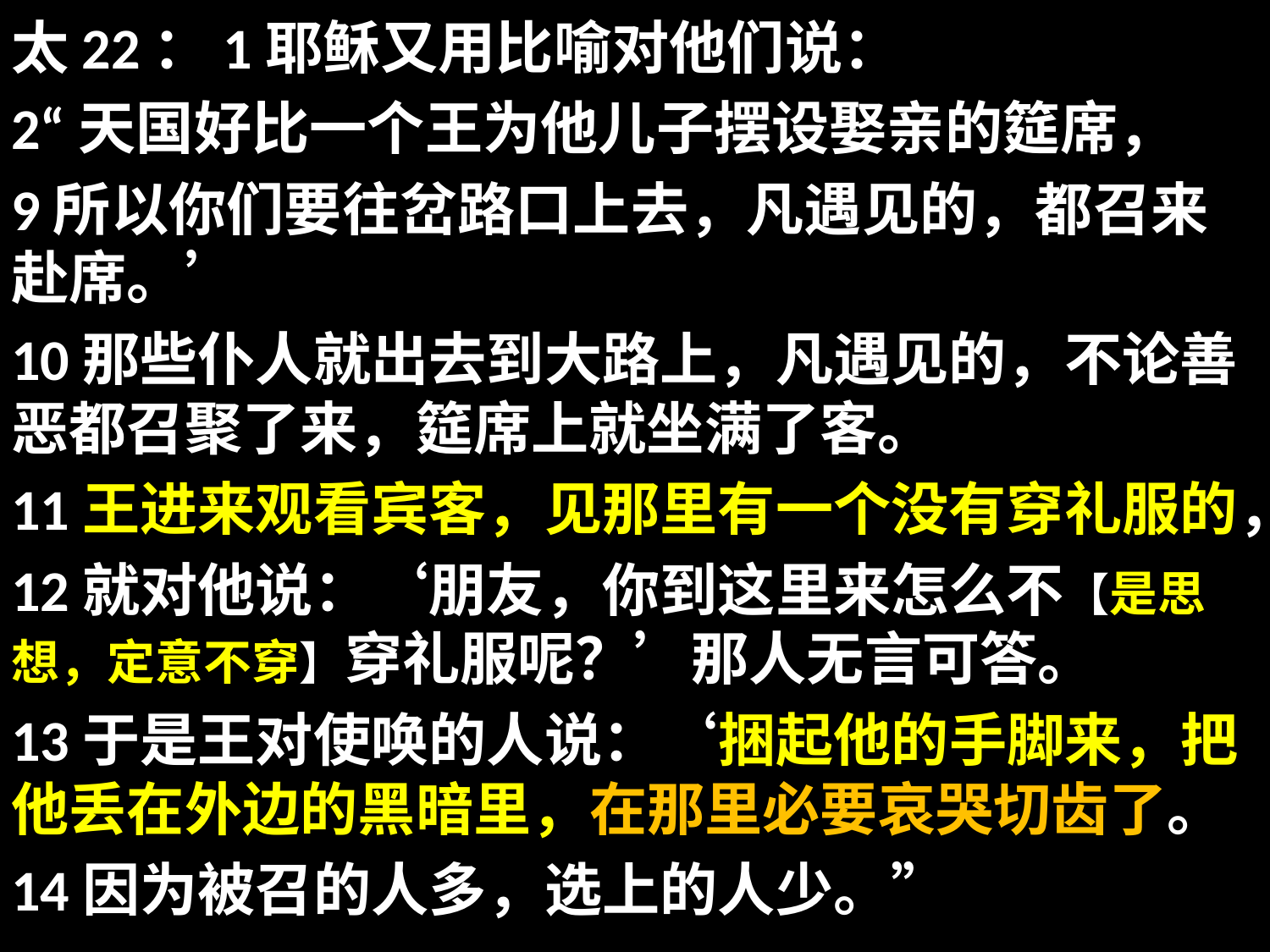

太22：1耶稣又用比喻对他们说：
2“天国好比一个王为他儿子摆设娶亲的筵席，
9所以你们要往岔路口上去，凡遇见的，都召来赴席。’
10那些仆人就出去到大路上，凡遇见的，不论善恶都召聚了来，筵席上就坐满了客。
11王进来观看宾客，见那里有一个没有穿礼服的，
12就对他说：‘朋友，你到这里来怎么不【是思想，定意不穿】穿礼服呢？’那人无言可答。
13于是王对使唤的人说：‘捆起他的手脚来，把他丢在外边的黑暗里，在那里必要哀哭切齿了。
14因为被召的人多，选上的人少。”